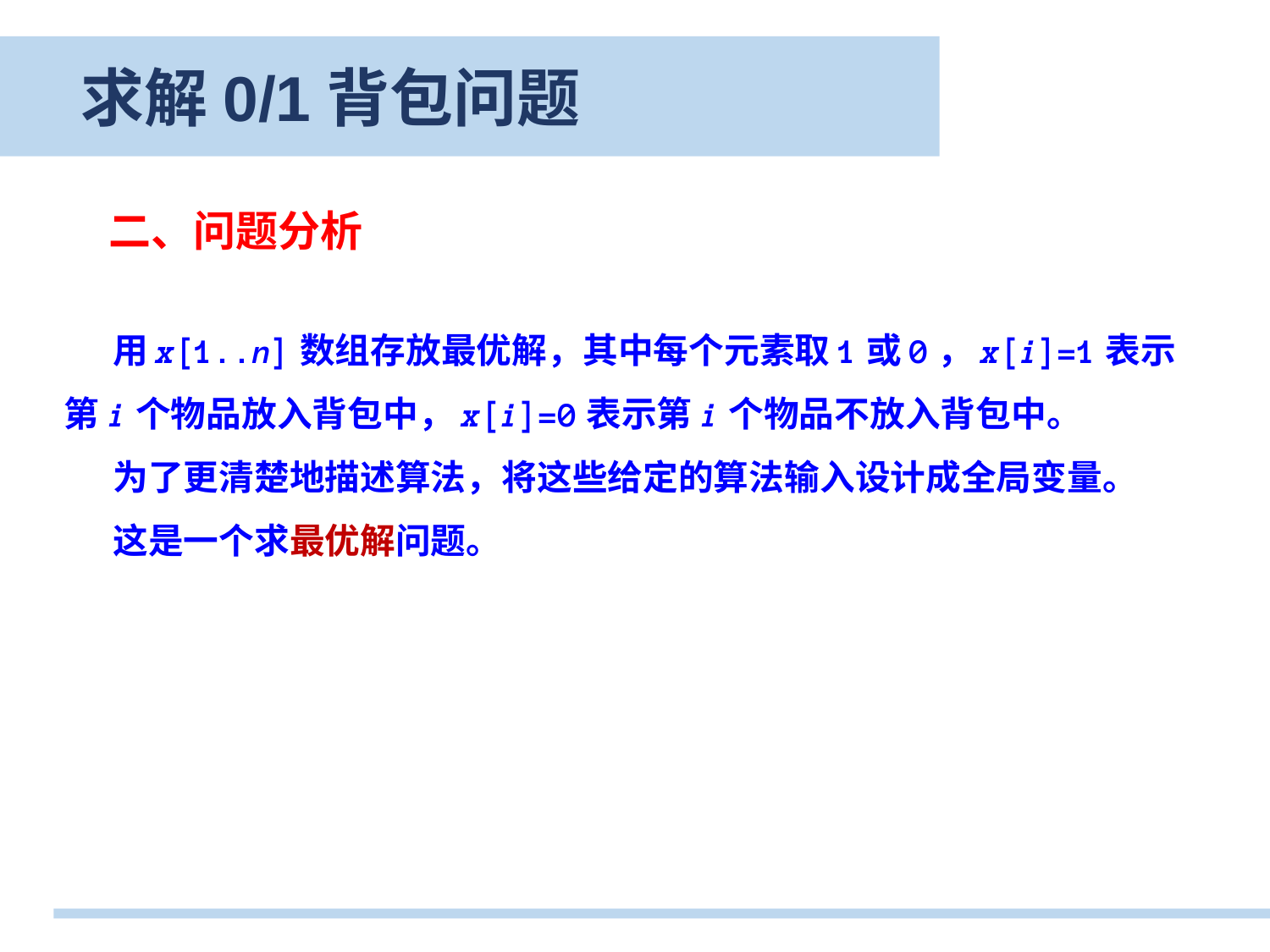

求解0/1背包问题
二、问题分析
     用x[1..n]数组存放最优解，其中每个元素取1或0，x[i]=1表示第i个物品放入背包中，x[i]=0表示第i个物品不放入背包中。
     为了更清楚地描述算法，将这些给定的算法输入设计成全局变量。
     这是一个求最优解问题。